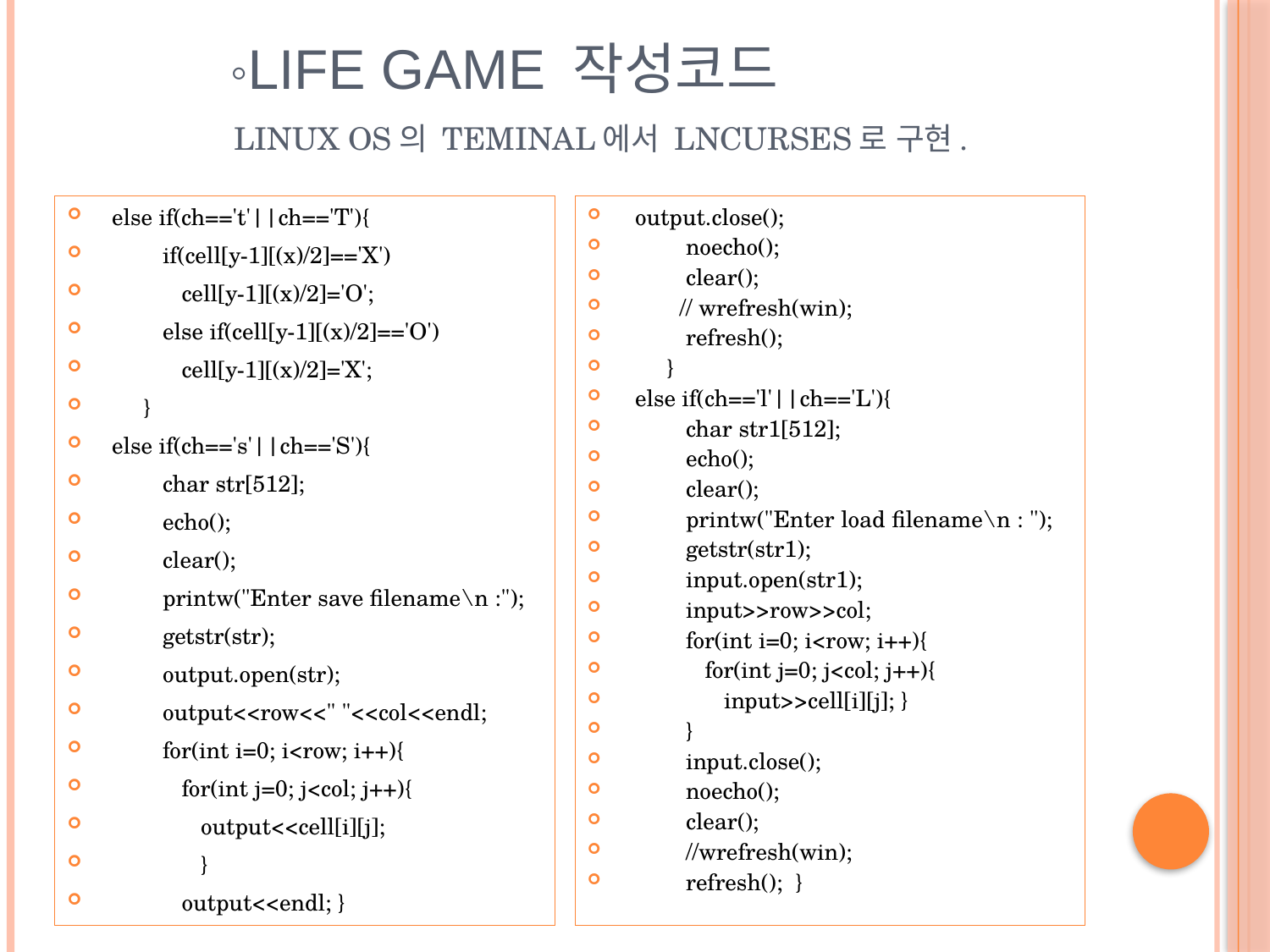

◦life game 작성코드
         Linux OS의 teminal에서 Lncurses로 구현.
 else if(ch=='t'||ch=='T'){
         if(cell[y-1][(x)/2]=='X')
            cell[y-1][(x)/2]='O';
         else if(cell[y-1][(x)/2]=='O')
            cell[y-1][(x)/2]='X';
      }
 else if(ch=='s'||ch=='S'){
         char str[512];
         echo();
         clear();
         printw("Enter save filename\n :");
         getstr(str);
         output.open(str);
         output<<row<<" "<<col<<endl;
         for(int i=0; i<row; i++){
            for(int j=0; j<col; j++){
               output<<cell[i][j];
               }
            output<<endl; }
 output.close();
         noecho();
         clear();
        // wrefresh(win);
         refresh();
      }
 else if(ch=='l'||ch=='L'){
         char str1[512];
         echo();
         clear();
         printw("Enter load filename\n : ");
         getstr(str1);
         input.open(str1);
         input>>row>>col;
         for(int i=0; i<row; i++){
            for(int j=0; j<col; j++){
               input>>cell[i][j]; }
         }
         input.close();
         noecho();
         clear();
         //wrefresh(win);
         refresh();  }